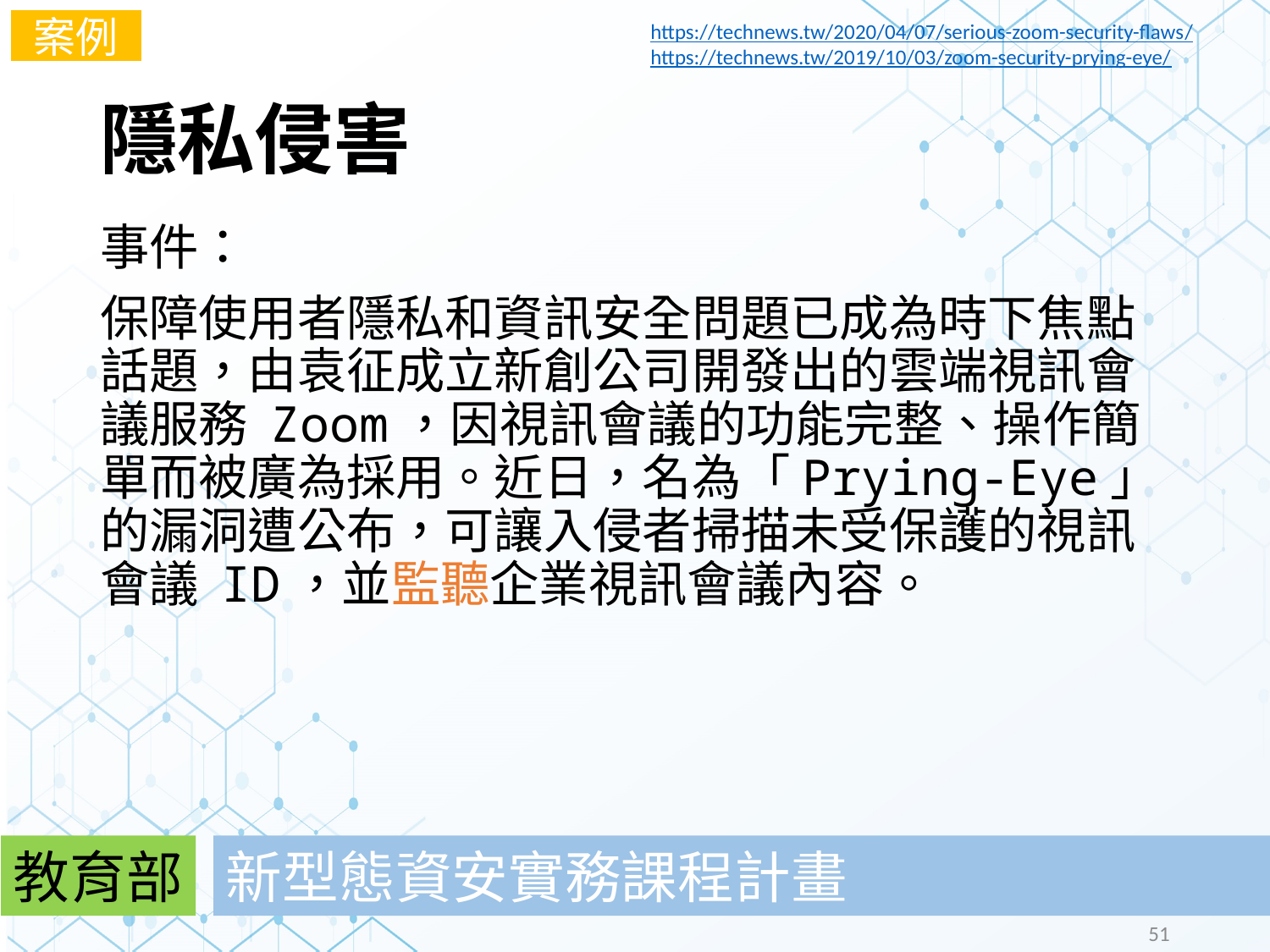

案例
https://technews.tw/2020/04/07/serious-zoom-security-flaws/
https://technews.tw/2019/10/03/zoom-security-prying-eye/
# 隱私侵害
事件：
保障使用者隱私和資訊安全問題已成為時下焦點話題，由袁征成立新創公司開發出的雲端視訊會議服務 Zoom，因視訊會議的功能完整、操作簡單而被廣為採用。近日，名為「Prying-Eye」的漏洞遭公布，可讓入侵者掃描未受保護的視訊會議 ID，並監聽企業視訊會議內容。
教育部
新型態資安實務課程計畫
51